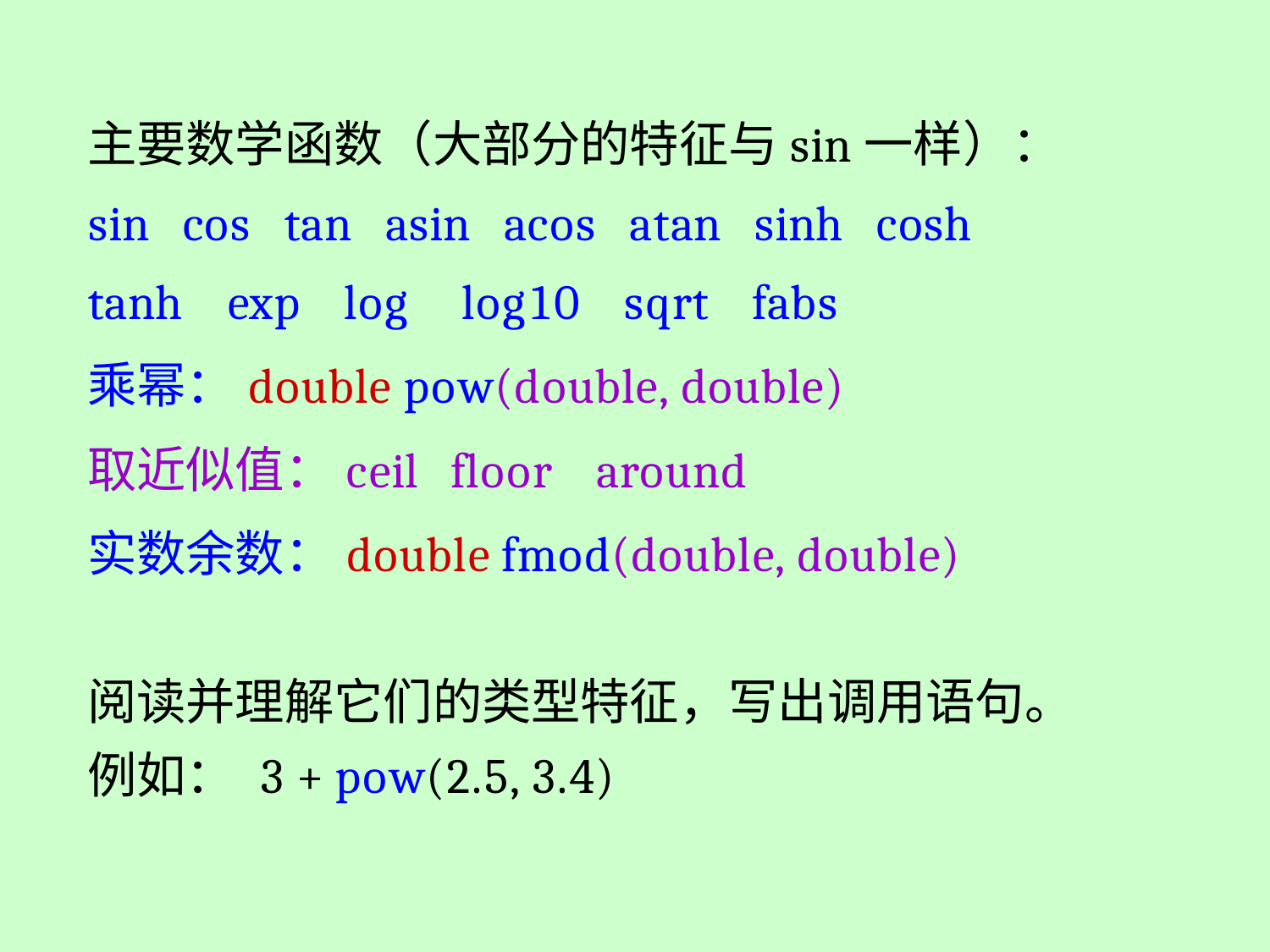

主要数学函数（大部分的特征与sin一样）：
sin   cos   tan   asin   acos   atan   sinh   cosh
tanh    exp    log     log10    sqrt    fabs
乘幂：double pow(double, double)
取近似值：ceil   floor    around
实数余数：double fmod(double, double)

阅读并理解它们的类型特征，写出调用语句。
例如： 3 + pow(2.5, 3.4)
51